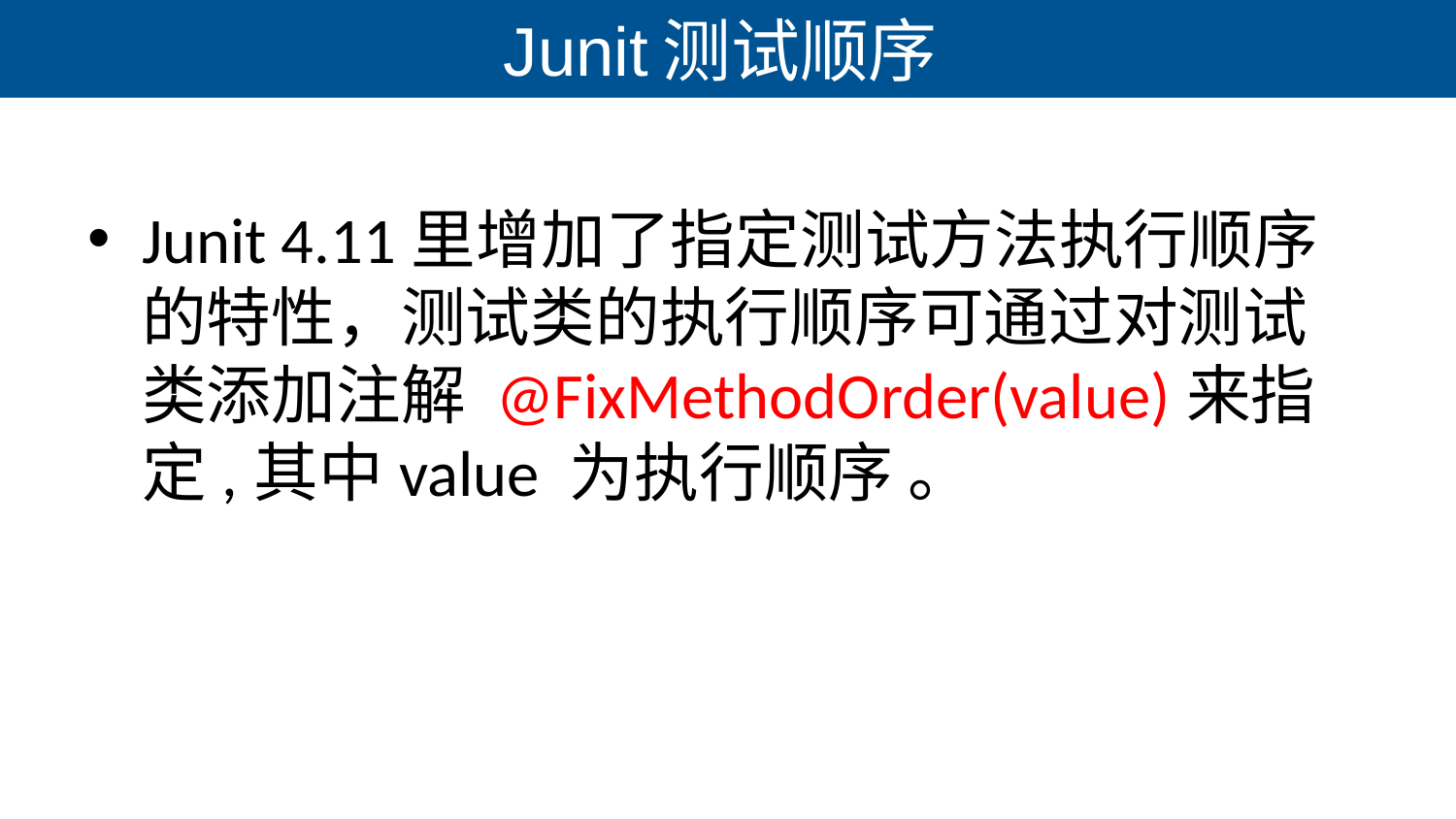

# Junit测试顺序
Junit 4.11里增加了指定测试方法执行顺序的特性，测试类的执行顺序可通过对测试类添加注解 @FixMethodOrder(value)来指定,其中value 为执行顺序 。